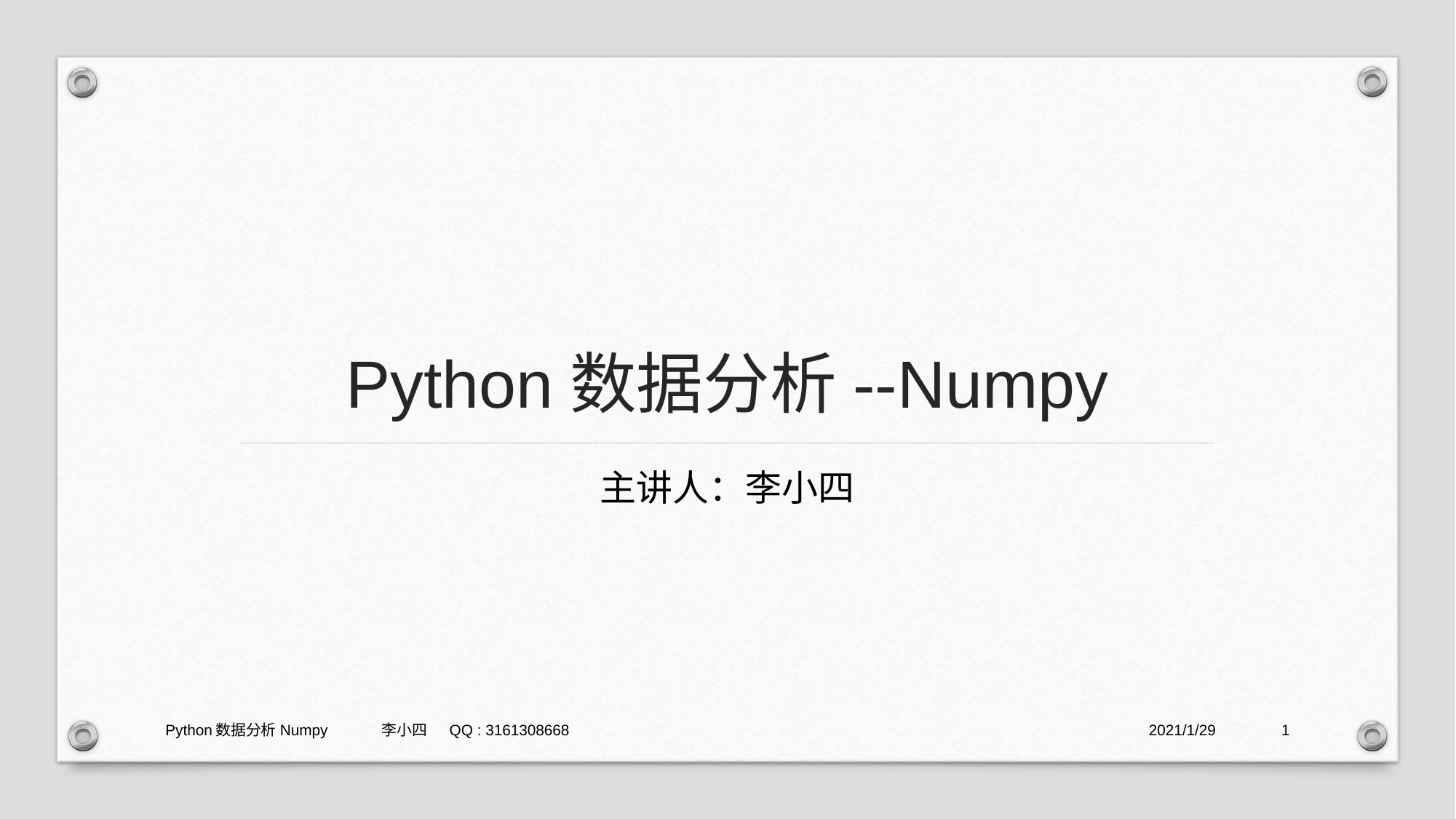

# Python数据分析--Numpy
主讲人：李小四
Python数据分析Numpy            李小四    QQ : 3161308668
2021/1/29
1